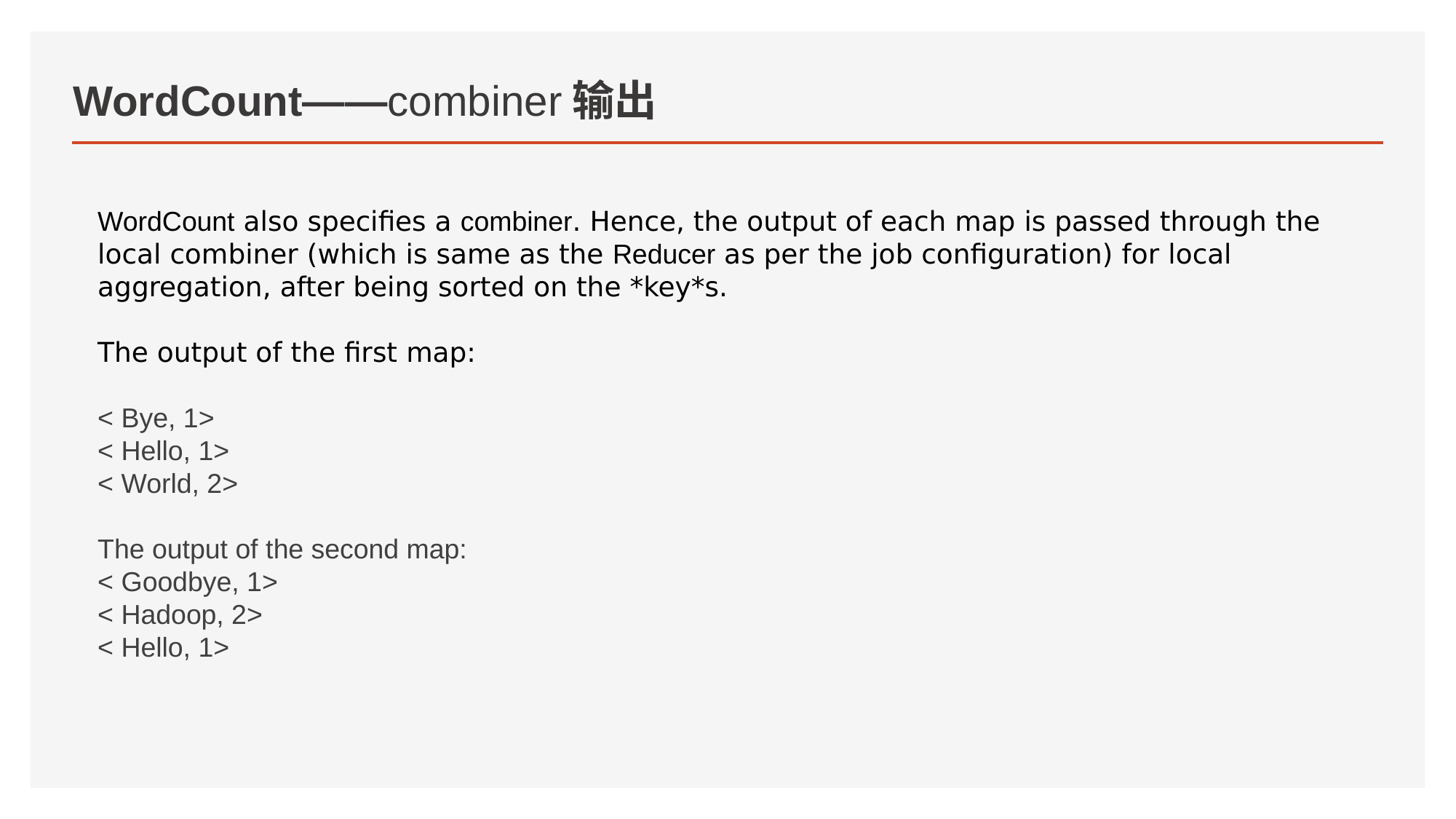

# WordCount——combiner输出
WordCount also specifies a combiner. Hence, the output of each map is passed through the local combiner (which is same as the Reducer as per the job configuration) for local aggregation, after being sorted on the *key*s.

The output of the first map:

< Bye, 1>
< Hello, 1>
< World, 2>

The output of the second map:
< Goodbye, 1>
< Hadoop, 2>
< Hello, 1>